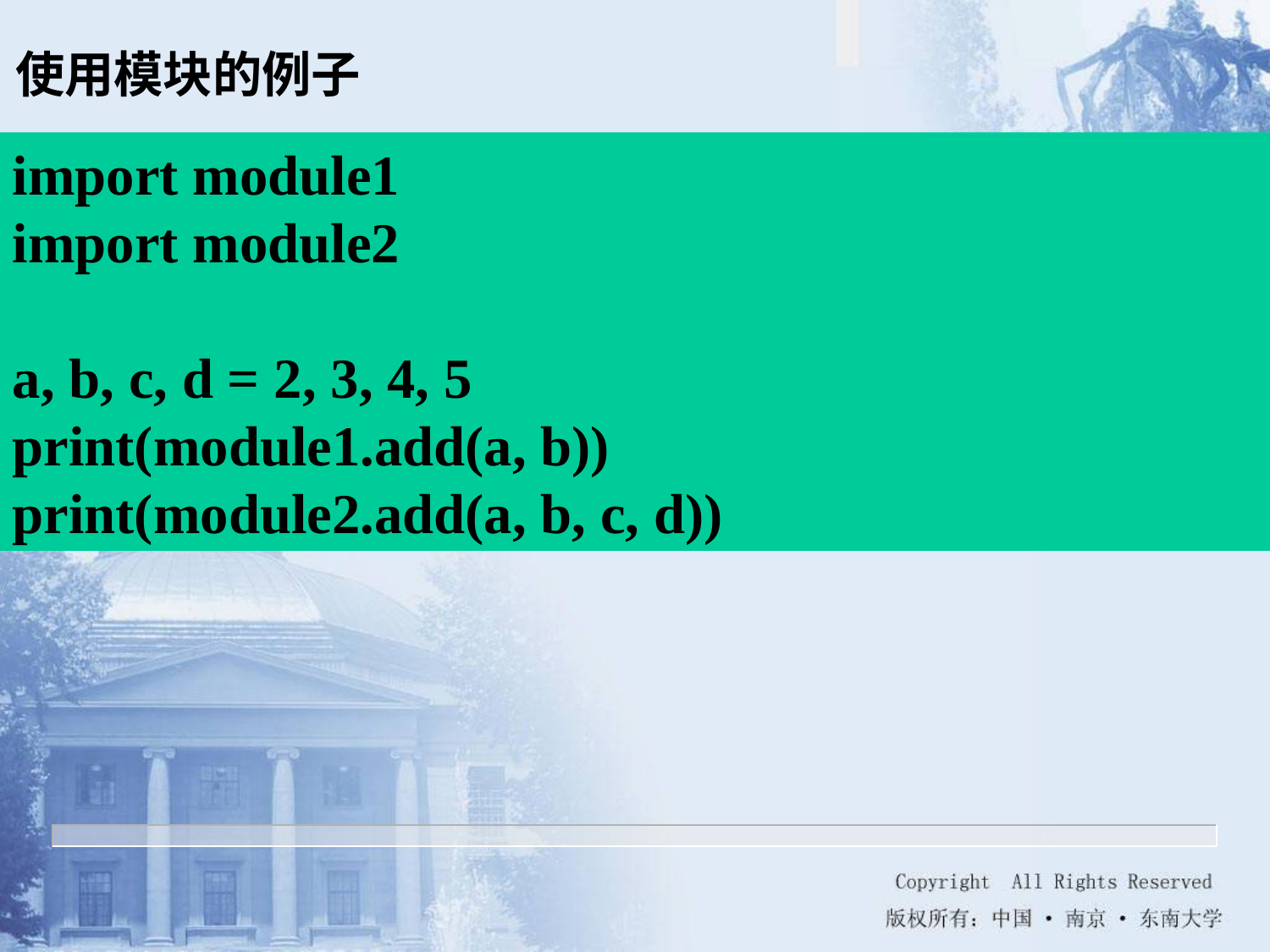

使用模块的例子
import module1
import module2

a, b, c, d = 2, 3, 4, 5
print(module1.add(a, b))
print(module2.add(a, b, c, d))